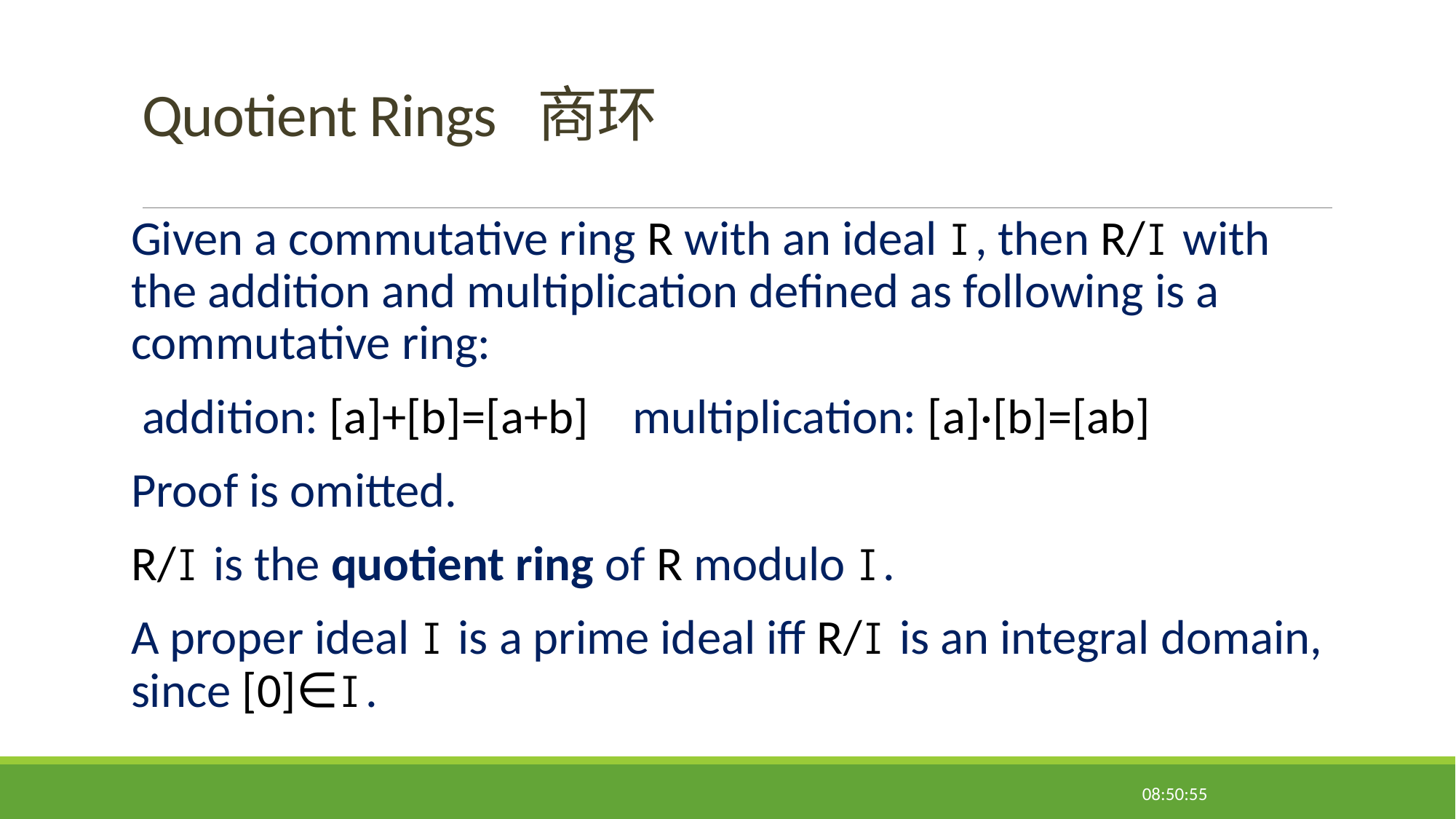

# Quotient Rings  商环
Given a commutative ring R with an ideal I, then R/I with the addition and multiplication defined as following is a commutative ring:
 addition: [a]+[b]=[a+b]    multiplication: [a]·[b]=[ab]
Proof is omitted.
R/I is the quotient ring of R modulo I.
A proper ideal I is a prime ideal iff R/I is an integral domain, since [0]∈I.
08:50:55